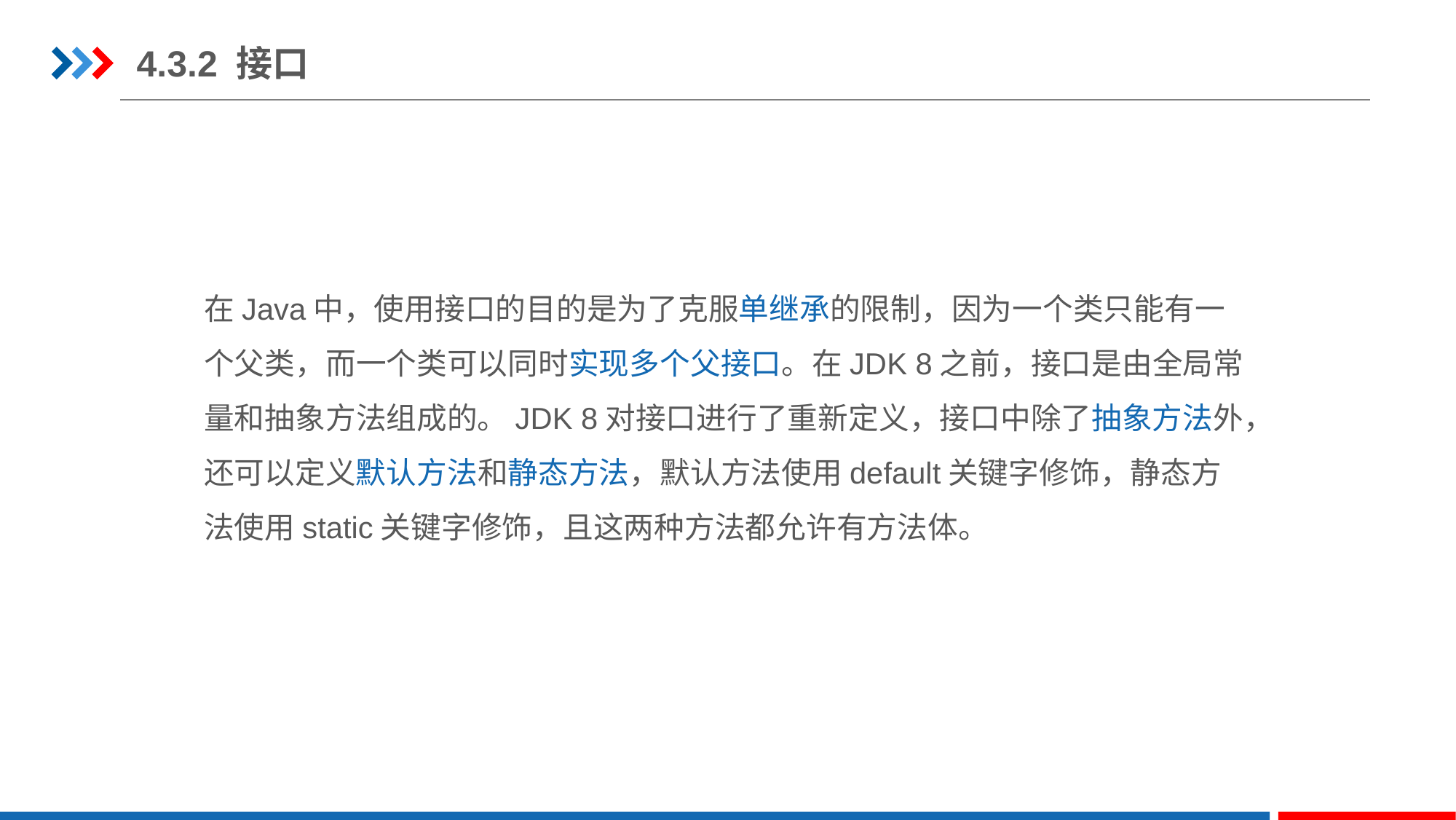

4.3.2 接口
在Java中，使用接口的目的是为了克服单继承的限制，因为一个类只能有一个父类，而一个类可以同时实现多个父接口。在JDK 8之前，接口是由全局常量和抽象方法组成的。JDK 8对接口进行了重新定义，接口中除了抽象方法外，还可以定义默认方法和静态方法，默认方法使用default关键字修饰，静态方法使用static关键字修饰，且这两种方法都允许有方法体。